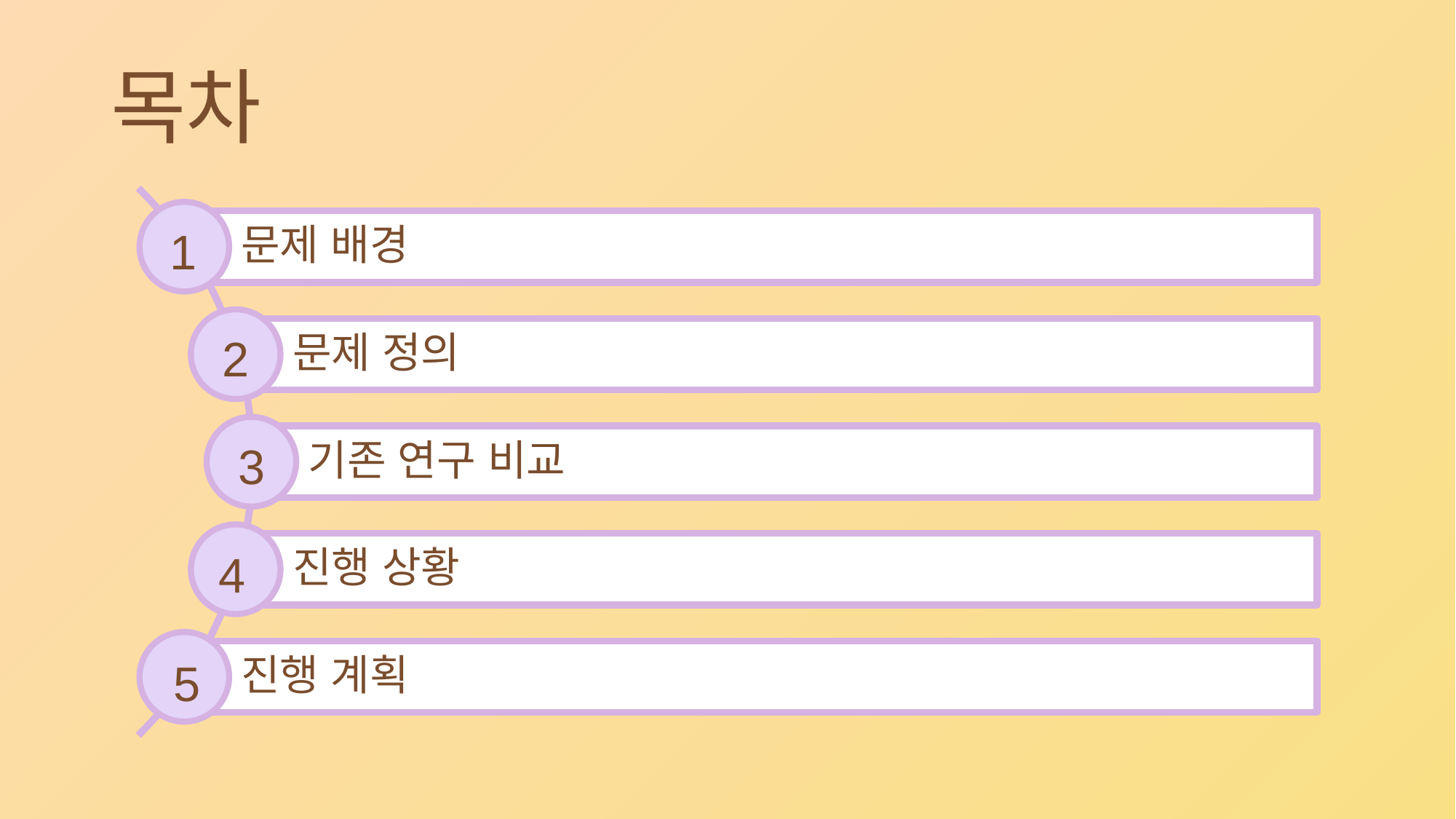

# 목차
문제 배경
문제 정의
기존 연구 비교
진행 상황
진행 계획
1
2
3
4
5